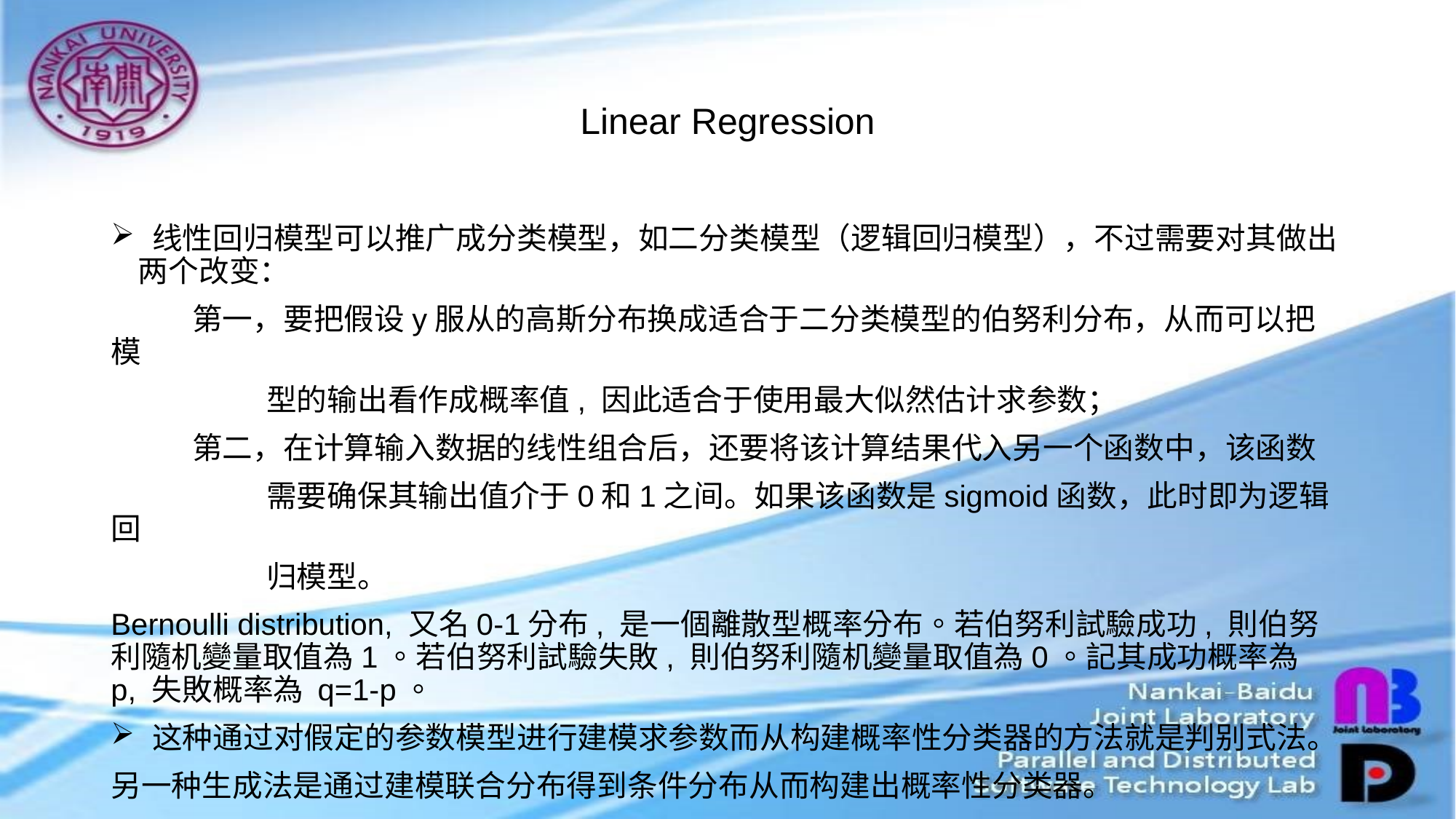

# Linear Regression
 线性回归模型可以推广成分类模型，如二分类模型（逻辑回归模型），不过需要对其做出两个改变：
           第一，要把假设y服从的高斯分布换成适合于二分类模型的伯努利分布，从而可以把模
                      型的输出看作成概率值, 因此适合于使用最大似然估计求参数；
           第二，在计算输入数据的线性组合后，还要将该计算结果代入另一个函数中，该函数
                      需要确保其输出值介于0和1之间。如果该函数是sigmoid函数，此时即为逻辑回
                      归模型。
Bernoulli distribution, 又名0-1分布, 是一個離散型概率分布。若伯努利試驗成功, 則伯努利隨机變量取值為1。若伯努利試驗失敗, 則伯努利隨机變量取值為0。記其成功概率為  p, 失敗概率為 q=1-p。
 这种通过对假定的参数模型进行建模求参数而从构建概率性分类器的方法就是判别式法。
另一种生成法是通过建模联合分布得到条件分布从而构建出概率性分类器。